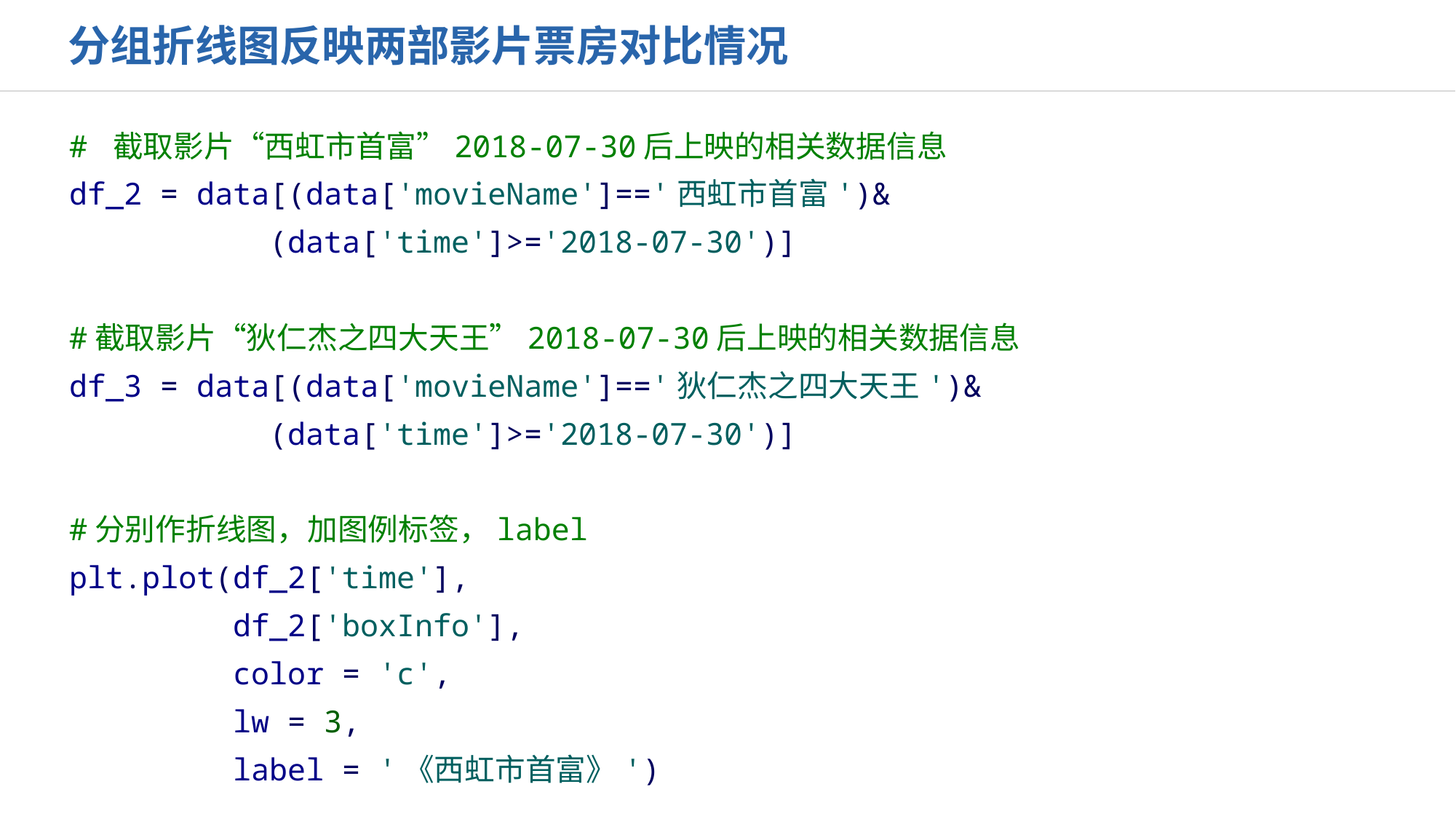

分组折线图反映两部影片票房对比情况
# 截取影片“西虹市首富”2018-07-30后上映的相关数据信息
df_2 = data[(data['movieName']=='西虹市首富')&
           (data['time']>='2018-07-30')]

#截取影片“狄仁杰之四大天王”2018-07-30后上映的相关数据信息
df_3 = data[(data['movieName']=='狄仁杰之四大天王')&
           (data['time']>='2018-07-30')]

#分别作折线图，加图例标签，label
plt.plot(df_2['time'],
         df_2['boxInfo'],
         color = 'c',
         lw = 3,
         label = '《西虹市首富》')